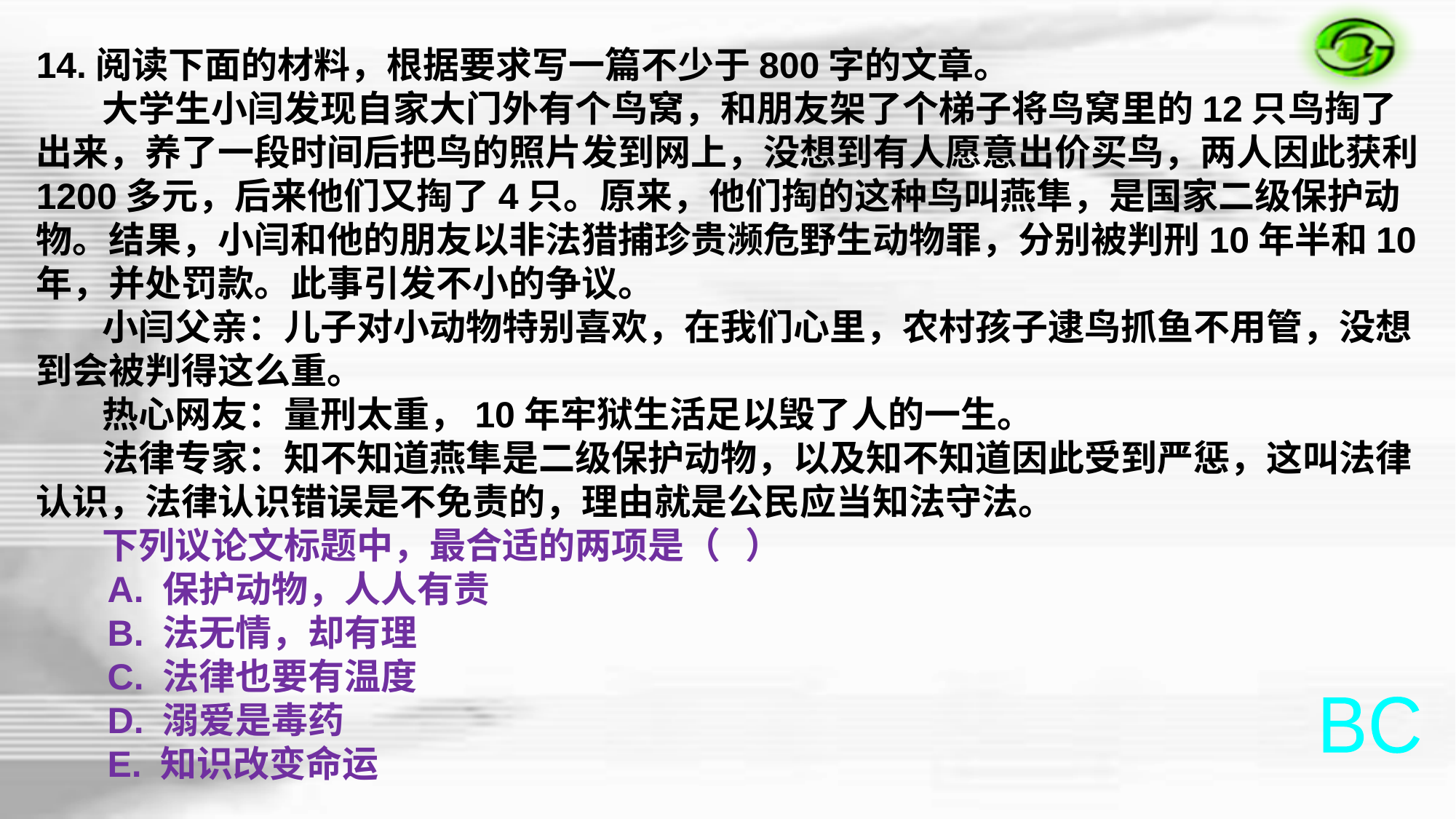

14.阅读下面的材料，根据要求写一篇不少于800字的文章。
       大学生小闫发现自家大门外有个鸟窝，和朋友架了个梯子将鸟窝里的12只鸟掏了出来，养了一段时间后把鸟的照片发到网上，没想到有人愿意出价买鸟，两人因此获利1200多元，后来他们又掏了4只。原来，他们掏的这种鸟叫燕隼，是国家二级保护动物。结果，小闫和他的朋友以非法猎捕珍贵濒危野生动物罪，分别被判刑10年半和10年，并处罚款。此事引发不小的争议。
       小闫父亲：儿子对小动物特别喜欢，在我们心里，农村孩子逮鸟抓鱼不用管，没想到会被判得这么重。
       热心网友：量刑太重，10年牢狱生活足以毁了人的一生。
       法律专家：知不知道燕隼是二级保护动物，以及知不知道因此受到严惩，这叫法律认识，法律认识错误是不免责的，理由就是公民应当知法守法。
       下列议论文标题中，最合适的两项是（   ）
       A. 保护动物，人人有责
       B. 法无情，却有理
       C. 法律也要有温度
       D. 溺爱是毒药
       E. 知识改变命运
BC